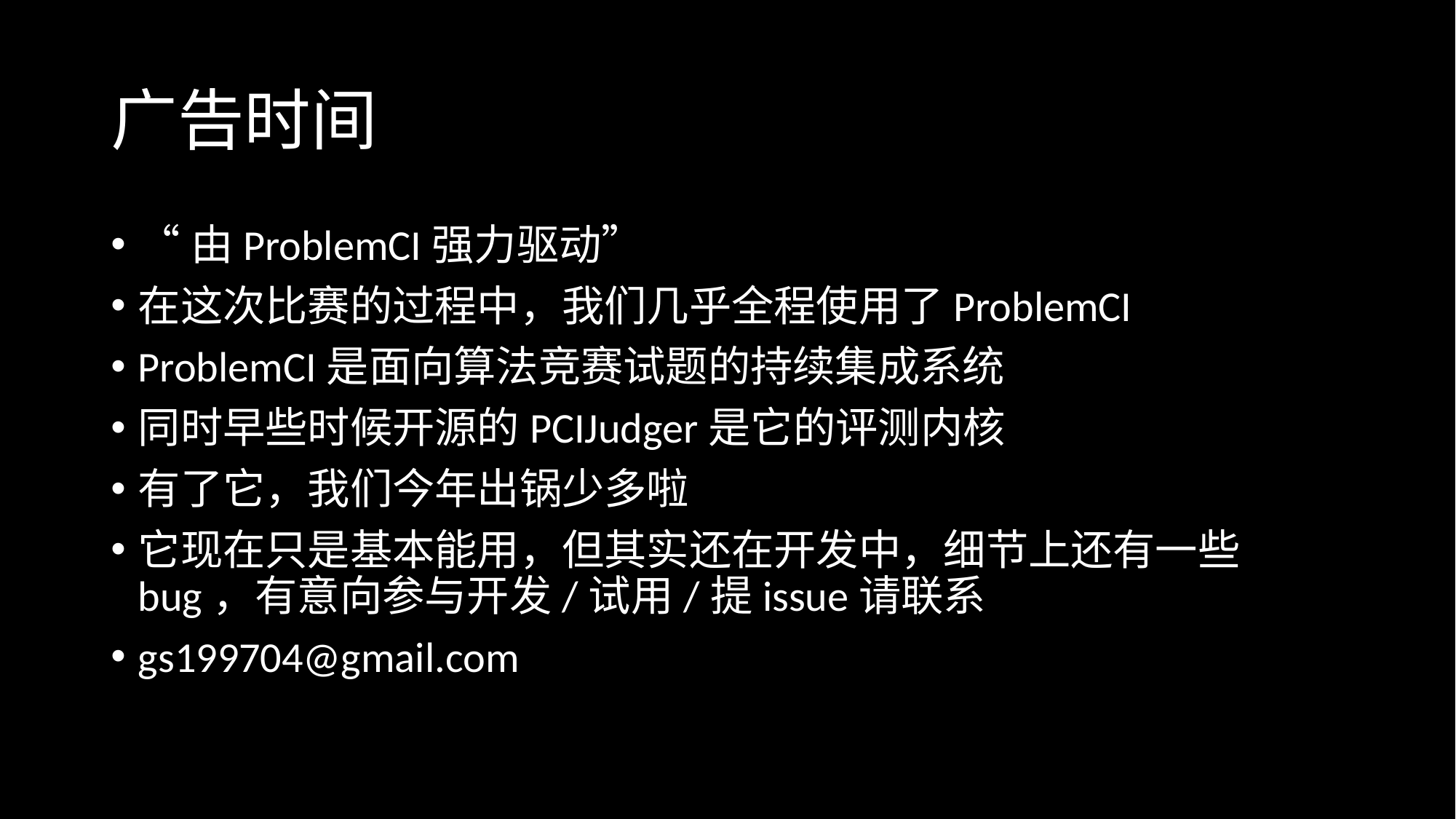

# 广告时间
“由ProblemCI强力驱动”
在这次比赛的过程中，我们几乎全程使用了ProblemCI
ProblemCI是面向算法竞赛试题的持续集成系统
同时早些时候开源的PCIJudger是它的评测内核
有了它，我们今年出锅少多啦
它现在只是基本能用，但其实还在开发中，细节上还有一些bug，有意向参与开发/试用/提issue请联系
gs199704@gmail.com